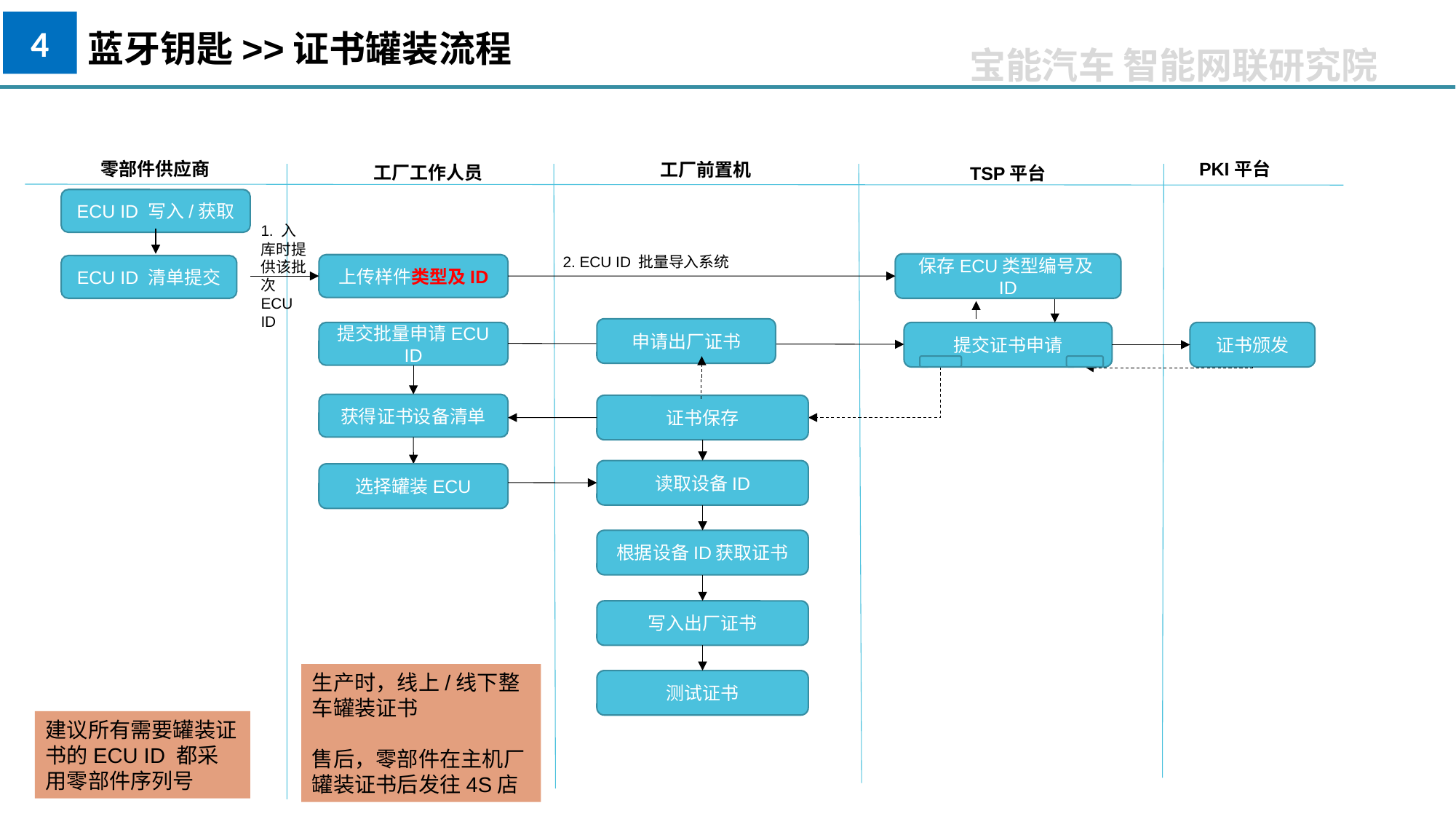

4
蓝牙钥匙>>证书罐装流程
PKI平台
零部件供应商
工厂前置机
工厂工作人员
TSP平台
ECU ID 写入/获取
1. 入库时提供该批次ECU ID
2. ECU ID 批量导入系统
保存ECU类型编号及  ID
上传样件类型及ID
ECU ID 清单提交
申请出厂证书
提交批量申请ECU ID
提交证书申请
证书颁发

获得证书设备清单
证书保存
读取设备ID
选择罐装ECU
根据设备ID获取证书
写入出厂证书
生产时，线上/线下整车罐装证书

售后，零部件在主机厂罐装证书后发往4S店
测试证书
建议所有需要罐装证书的ECU ID 都采用零部件序列号